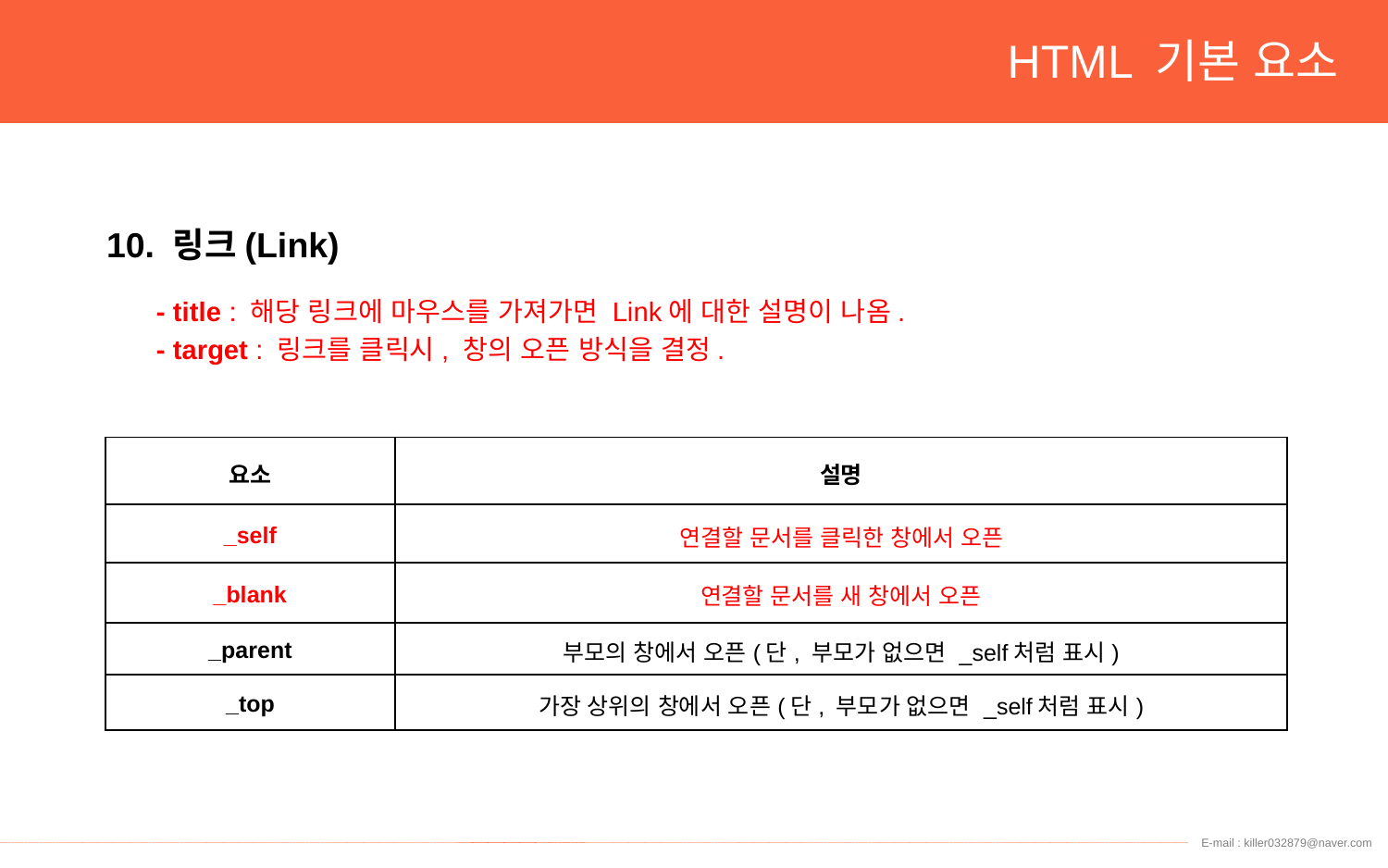

HTML 기본 요소
10. 링크(Link)
- title : 해당 링크에 마우스를 가져가면 Link에 대한 설명이 나옴.
- target : 링크를 클릭시, 창의 오픈 방식을 결정.

| 요소 | 설명 |
| --- | --- |
| \_self | 연결할 문서를 클릭한 창에서 오픈 |
| \_blank | 연결할 문서를 새 창에서 오픈 |
| \_parent | 부모의 창에서 오픈(단, 부모가 없으면 \_self처럼 표시) |
| \_top | 가장 상위의 창에서 오픈(단, 부모가 없으면 \_self처럼 표시) |